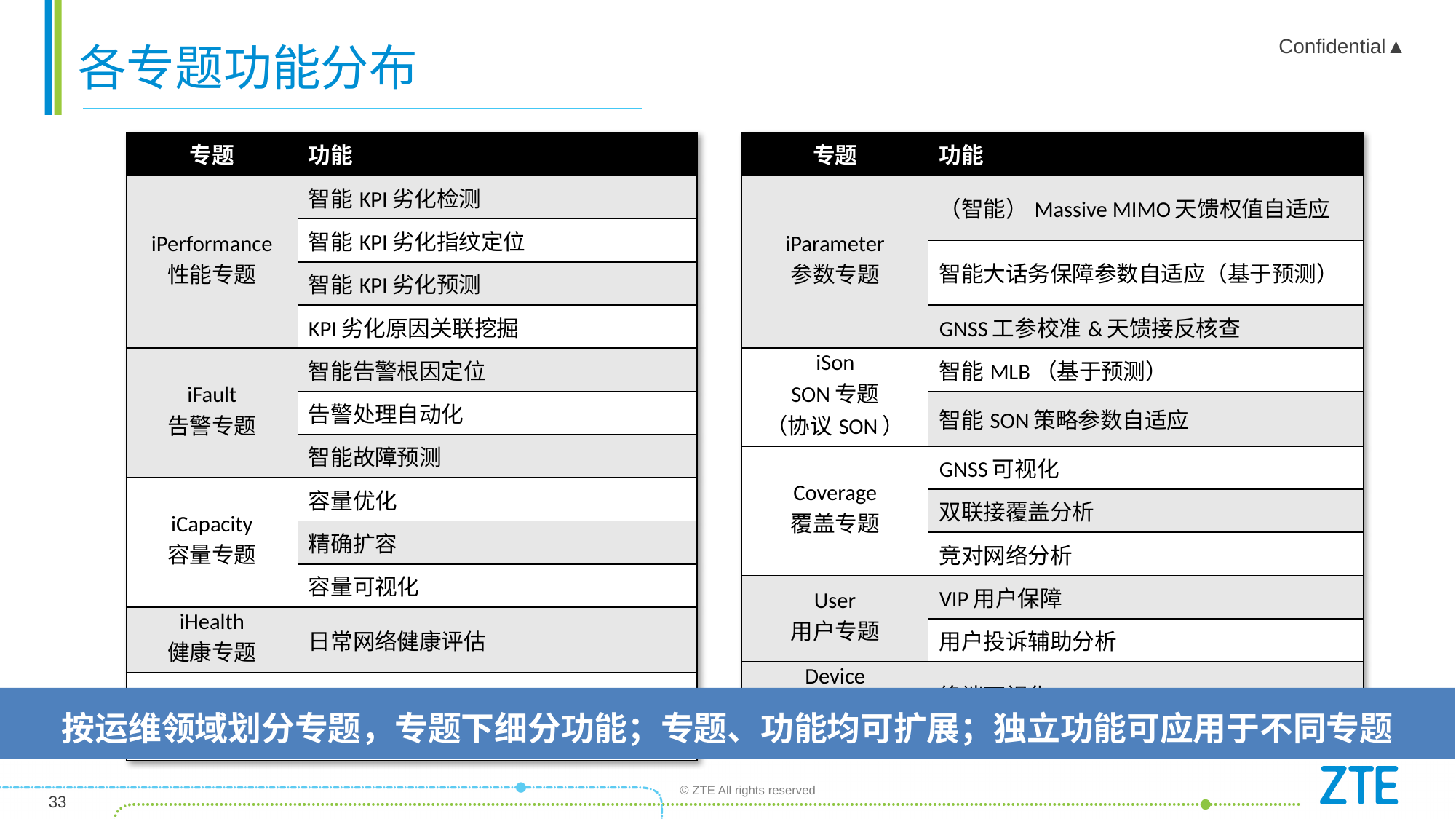

各专题功能分布
| 专题 | 功能 |
| --- | --- |
| iPerformance 性能专题 | 智能KPI劣化检测 |
|  | 智能KPI劣化指纹定位 |
|  | 智能KPI劣化预测 |
|  | KPI劣化原因关联挖掘 |
| iFault 告警专题 | 智能告警根因定位 |
|  | 告警处理自动化 |
|  | 智能故障预测 |
| iCapacity 容量专题 | 容量优化 |
|  | 精确扩容 |
|  | 容量可视化 |
| iHealth 健康专题 | 日常网络健康评估 |
| iInterference 干扰专题 | 智能干扰分析 |
| 专题 | 功能 |
| --- | --- |
| iParameter 参数专题 | （智能）Massive MIMO天馈权值自适应 |
|  | 智能大话务保障参数自适应（基于预测） |
|  | GNSS工参校准&天馈接反核查 |
| iSon SON专题 （协议SON） | 智能MLB（基于预测） |
|  | 智能SON策略参数自适应 |
| Coverage 覆盖专题 | GNSS可视化 |
|  | 双联接覆盖分析 |
|  | 竞对网络分析 |
| User 用户专题 | VIP用户保障 |
|  | 用户投诉辅助分析 |
| Device 终端专题 | 终端可视化 |
按运维领域划分专题，专题下细分功能；专题、功能均可扩展；独立功能可应用于不同专题